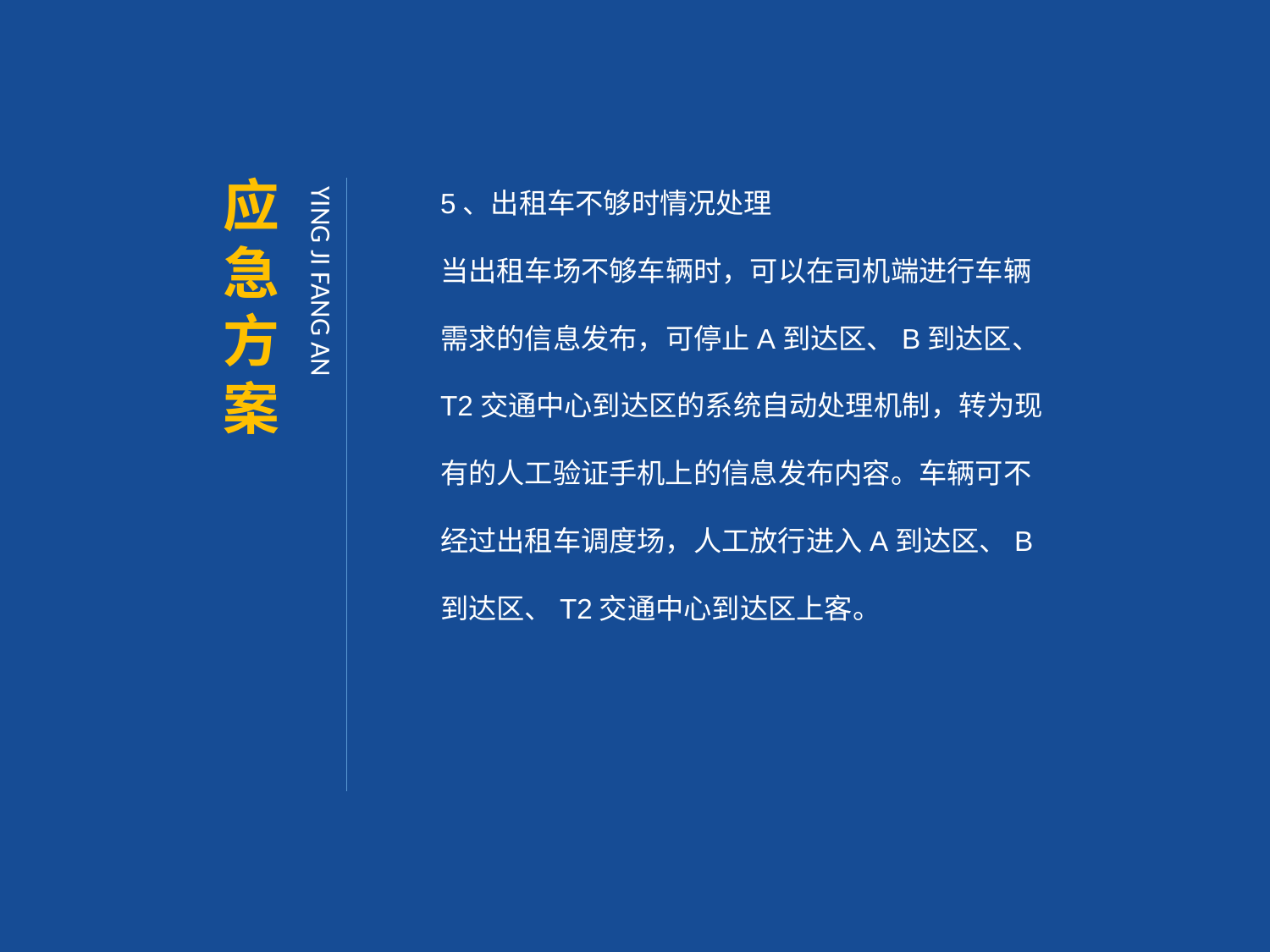

5、出租车不够时情况处理
当出租车场不够车辆时，可以在司机端进行车辆需求的信息发布，可停止A到达区、B到达区、T2交通中心到达区的系统自动处理机制，转为现有的人工验证手机上的信息发布内容。车辆可不经过出租车调度场，人工放行进入A到达区、B到达区、T2交通中心到达区上客。

应急方案
YING JI FANG AN